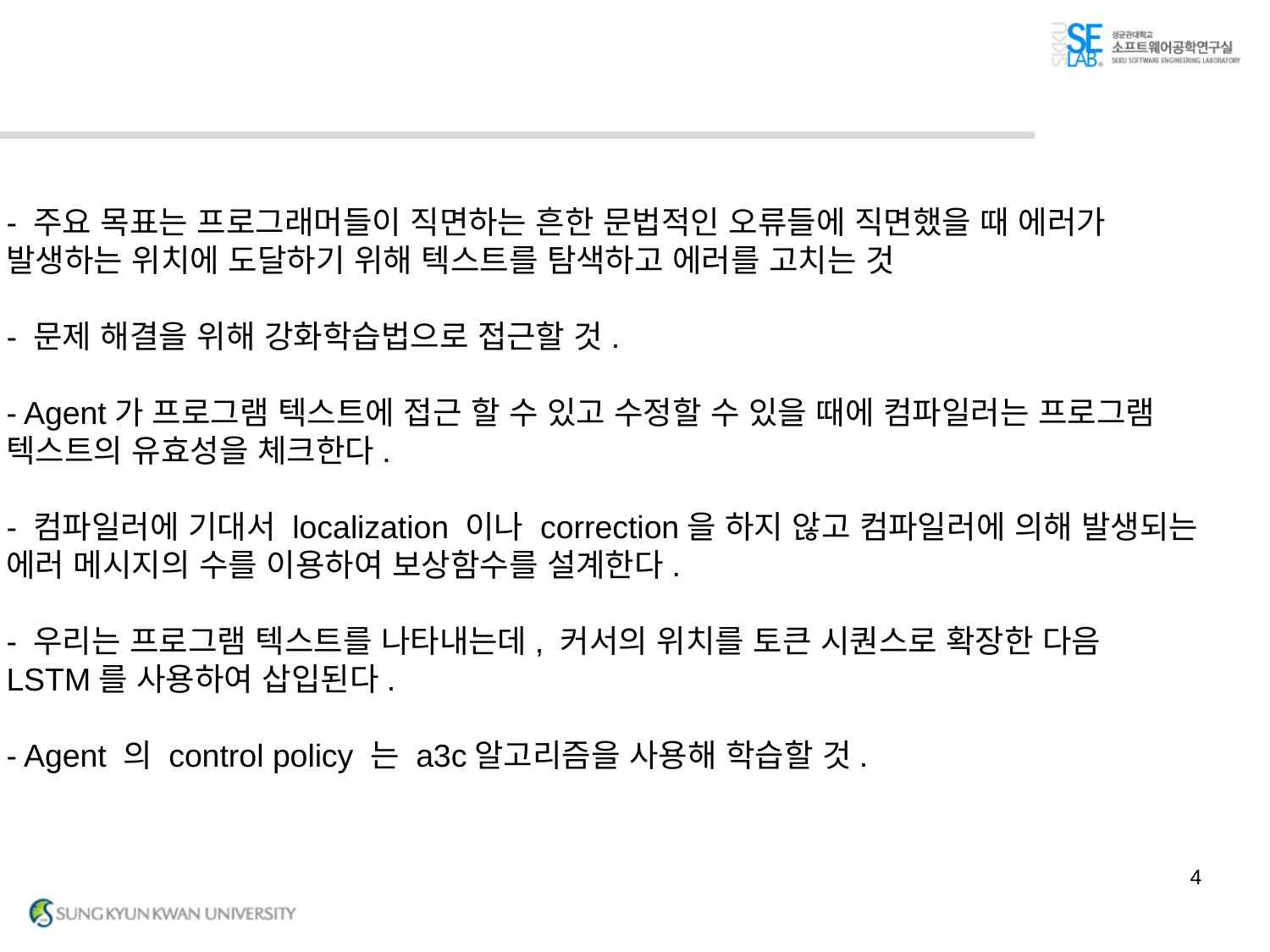

#
- 주요 목표는 프로그래머들이 직면하는 흔한 문법적인 오류들에 직면했을 때 에러가 발생하는 위치에 도달하기 위해 텍스트를 탐색하고 에러를 고치는 것

- 문제 해결을 위해 강화학습법으로 접근할 것.

- Agent가 프로그램 텍스트에 접근 할 수 있고 수정할 수 있을 때에 컴파일러는 프로그램 텍스트의 유효성을 체크한다.

- 컴파일러에 기대서 localization 이나 correction을 하지 않고 컴파일러에 의해 발생되는 에러 메시지의 수를 이용하여 보상함수를 설계한다.

- 우리는 프로그램 텍스트를 나타내는데, 커서의 위치를 토큰 시퀀스로 확장한 다음 LSTM를 사용하여 삽입된다.

- Agent 의 control policy 는 a3c알고리즘을 사용해 학습할 것.

4